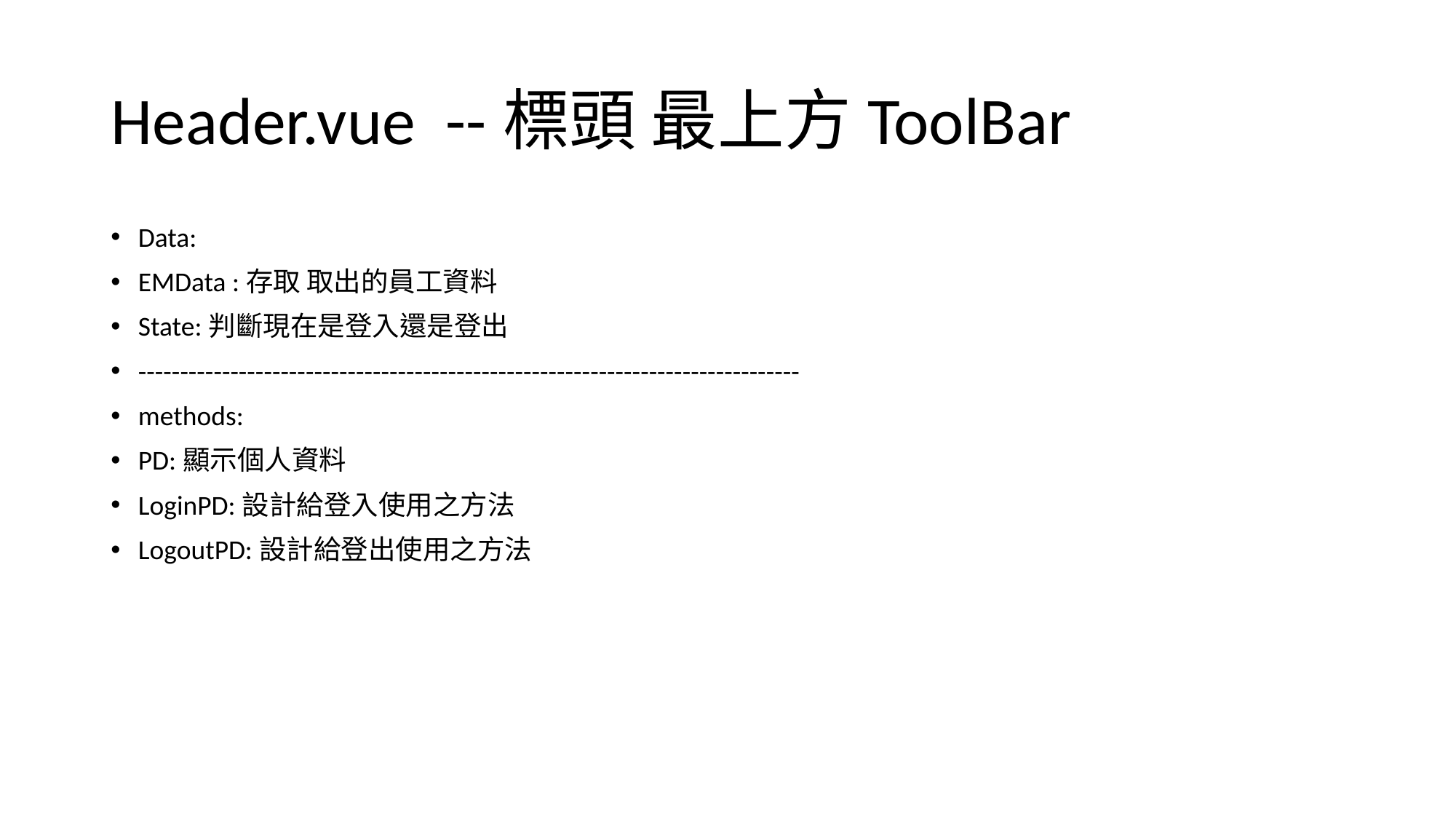

# Header.vue  --標頭 最上方ToolBar
Data:
EMData :存取 取出的員工資料
State:判斷現在是登入還是登出
-------------------------------------------------------------------------------
methods:
PD:顯示個人資料
LoginPD:設計給登入使用之方法
LogoutPD:設計給登出使用之方法